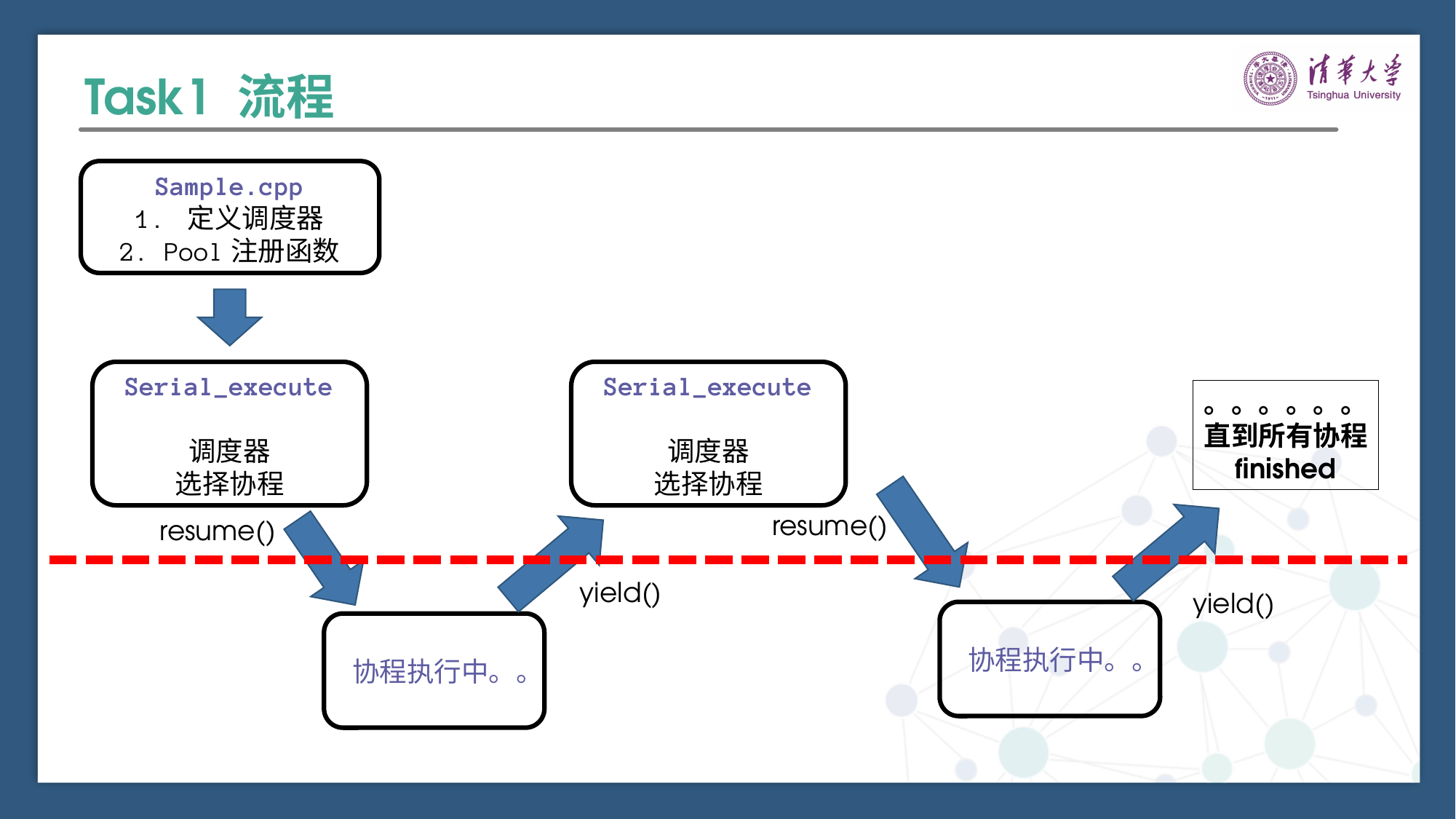

Task1 流程
Sample.cpp
1. 定义调度器
2. Pool注册函数

Serial_execute

调度器
选择协程
Serial_execute

调度器
选择协程
。。。。。。
直到所有协程
finished

resume()
resume()

yield()
yield()
协程执行中。。
协程执行中。。